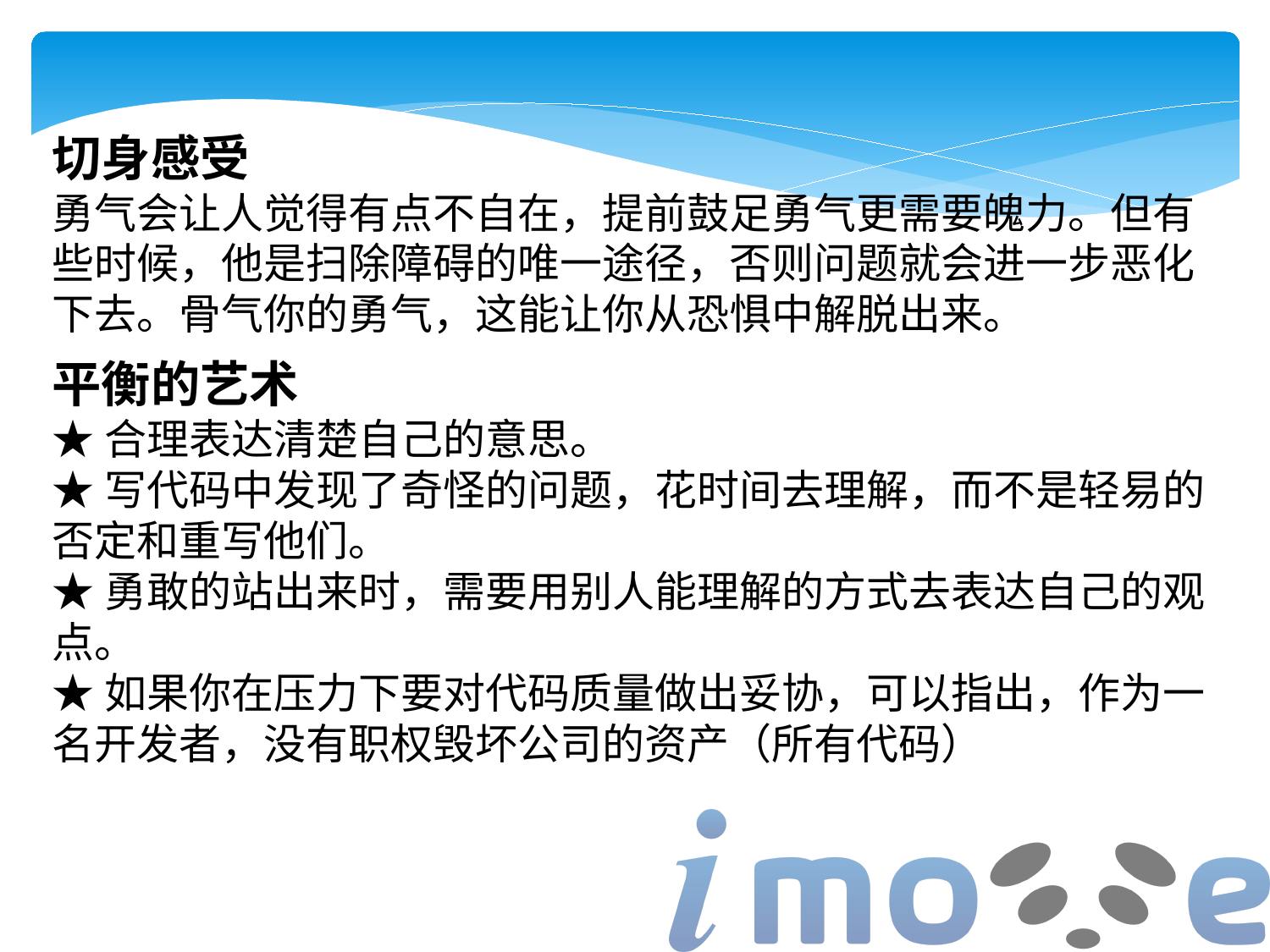

切身感受
勇气会让人觉得有点不自在，提前鼓足勇气更需要魄力。但有些时候，他是扫除障碍的唯一途径，否则问题就会进一步恶化下去。骨气你的勇气，这能让你从恐惧中解脱出来。
平衡的艺术
★合理表达清楚自己的意思。
★写代码中发现了奇怪的问题，花时间去理解，而不是轻易的否定和重写他们。
★勇敢的站出来时，需要用别人能理解的方式去表达自己的观点。
★如果你在压力下要对代码质量做出妥协，可以指出，作为一名开发者，没有职权毁坏公司的资产（所有代码）